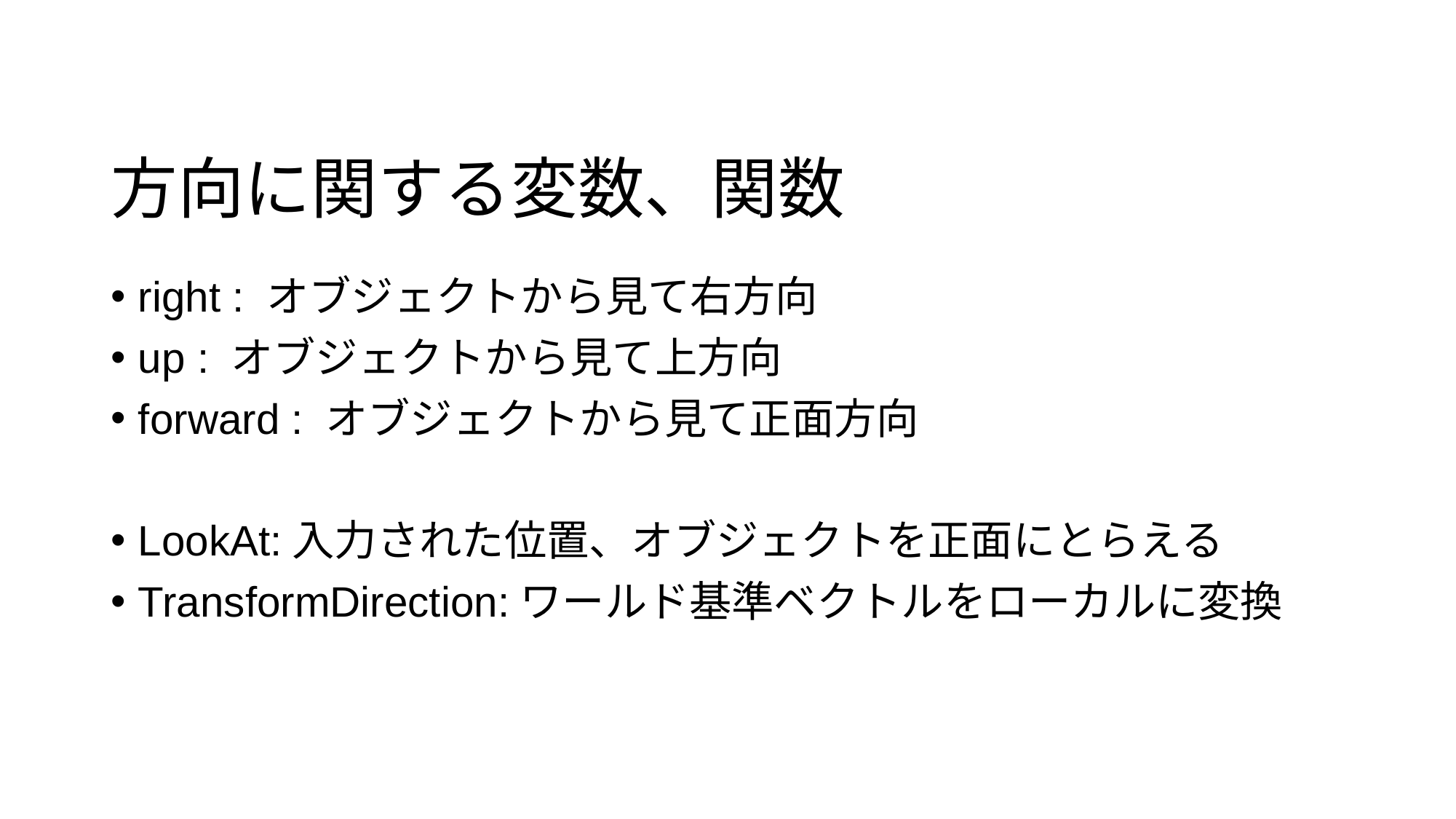

方向に関する変数、関数
right : オブジェクトから見て右方向
up : オブジェクトから見て上方向
forward : オブジェクトから見て正面方向

LookAt:入力された位置、オブジェクトを正面にとらえる
TransformDirection:ワールド基準ベクトルをローカルに変換